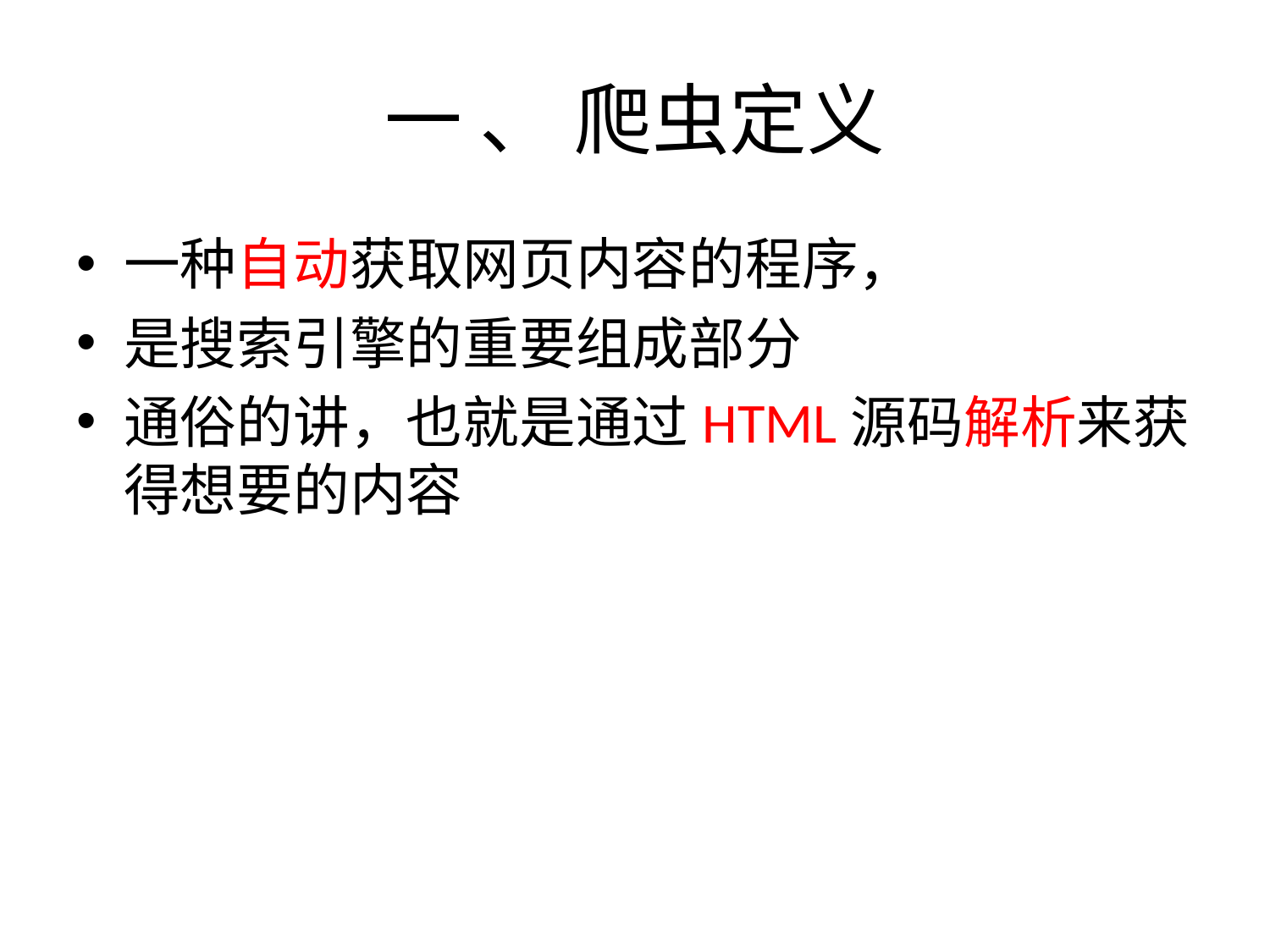

# 一 、 爬虫定义
一种自动获取网页内容的程序，
是搜索引擎的重要组成部分
通俗的讲，也就是通过HTML源码解析来获得想要的内容